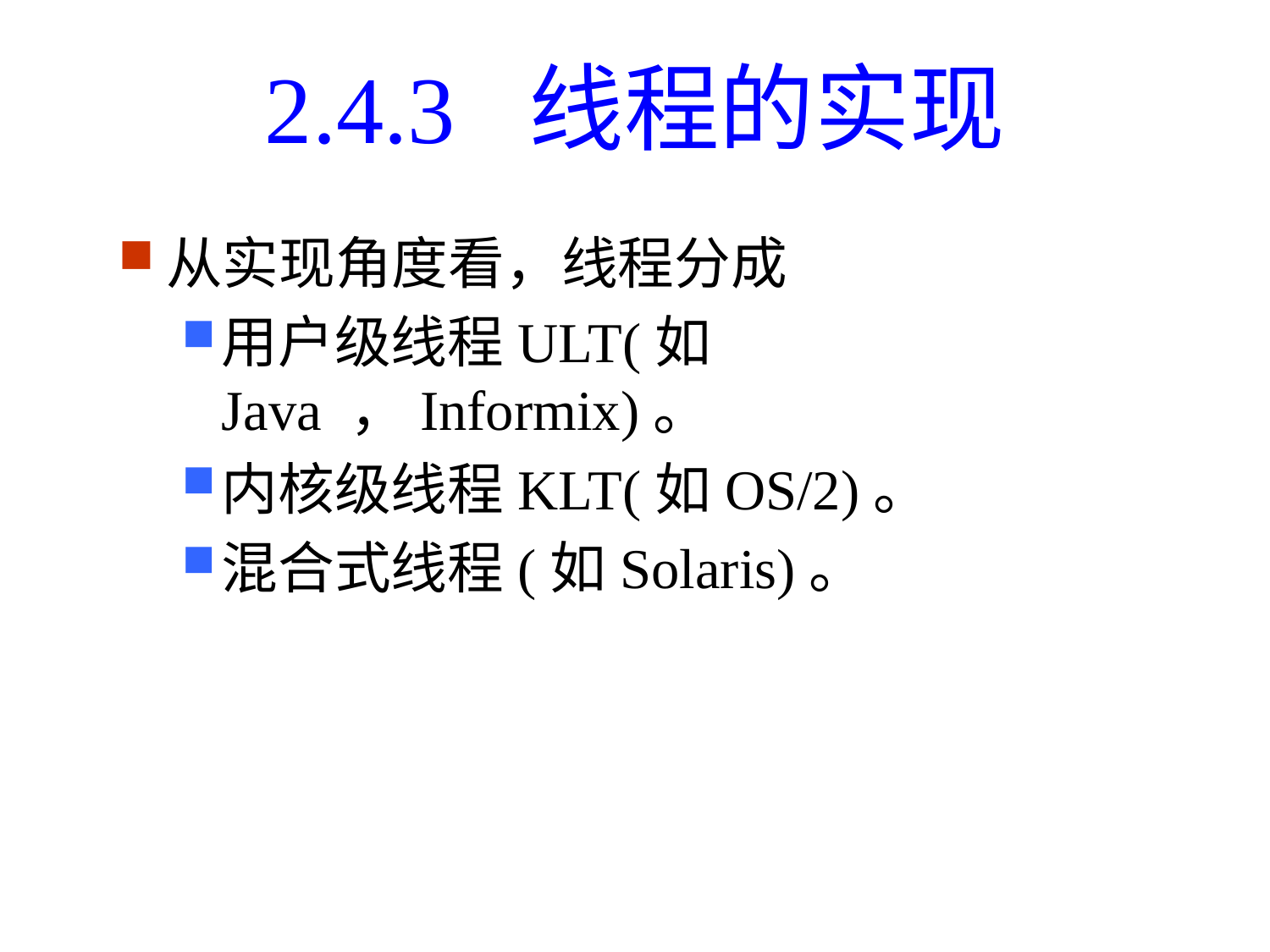

2.4.3  线程的实现
从实现角度看，线程分成
用户级线程ULT(如Java ，Informix)。
内核级线程KLT(如OS/2)。
混合式线程(如Solaris)。